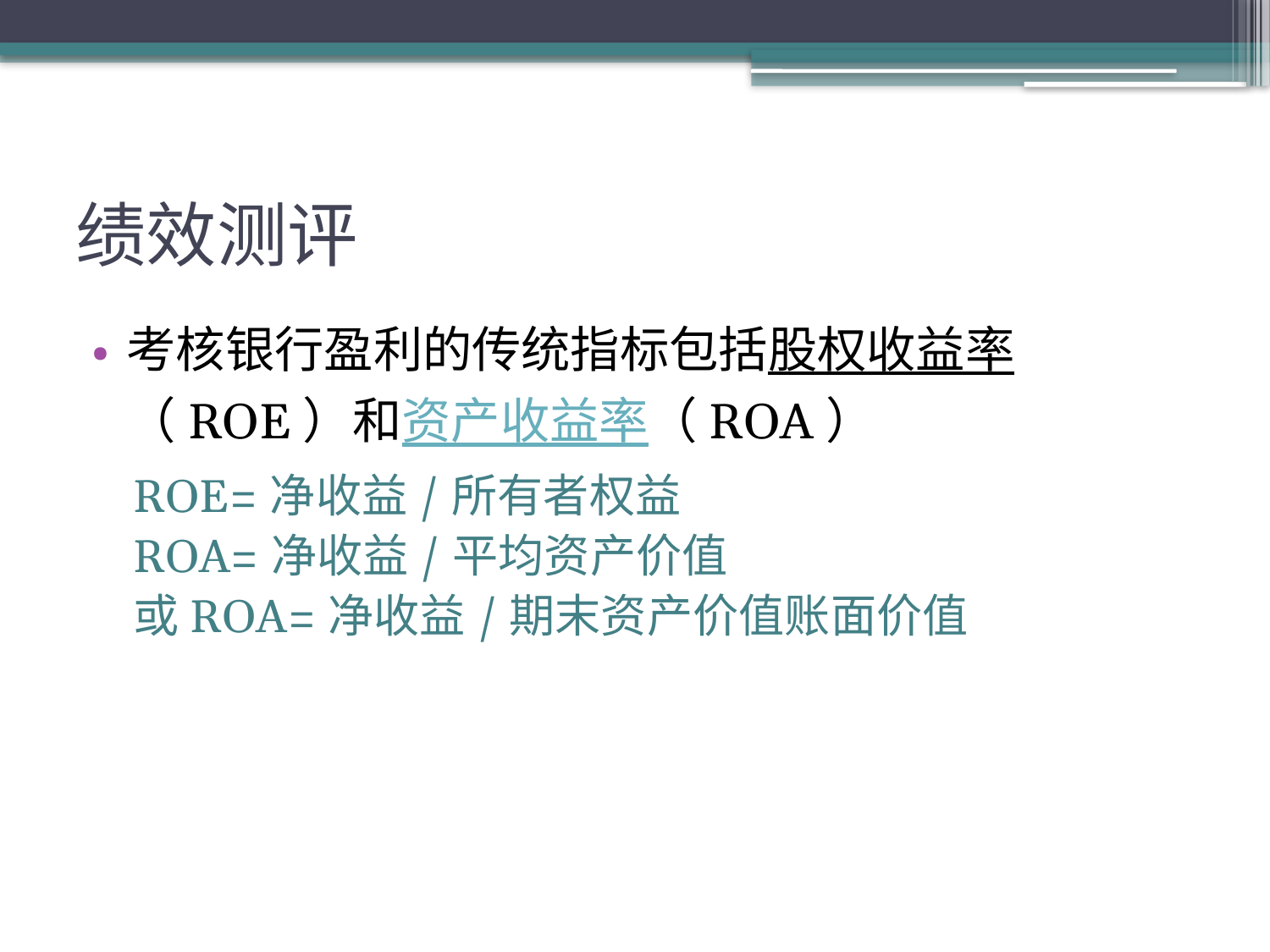

# 绩效测评
考核银行盈利的传统指标包括股权收益率（ROE）和资产收益率（ROA）
ROE=净收益/所有者权益
ROA=净收益/平均资产价值
或ROA=净收益/期末资产价值账面价值